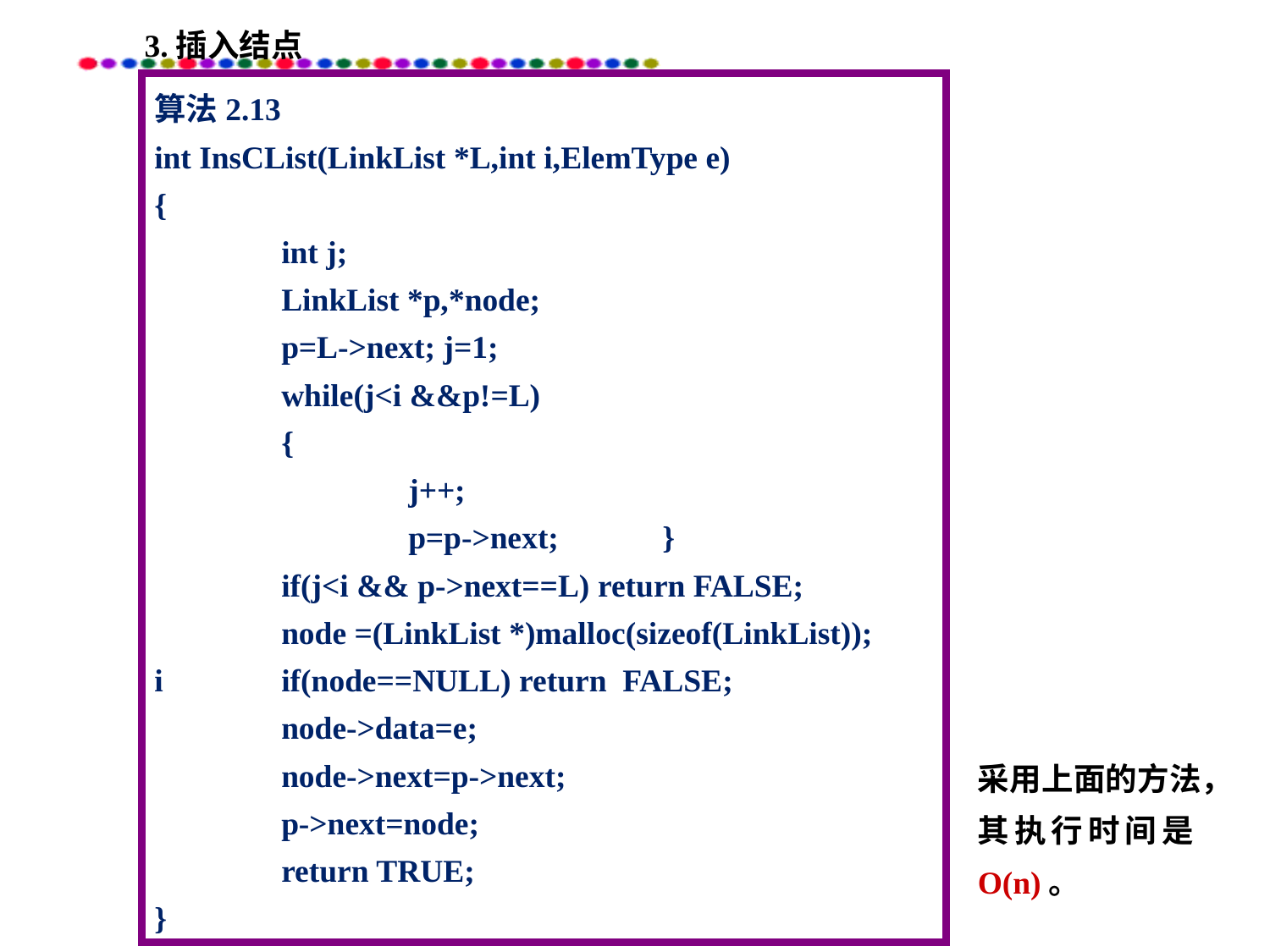

3.插入结点
算法2.13
int InsCList(LinkList *L,int i,ElemType e)
{
	int j;
	LinkList *p,*node;
	p=L->next; j=1;
	while(j<i &&p!=L)
	{
		j++;
		p=p->next;	}
	if(j<i && p->next==L) return FALSE;
	node =(LinkList *)malloc(sizeof(LinkList));
i	if(node==NULL) return  FALSE;
	node->data=e;
	node->next=p->next;
	p->next=node;
	return TRUE;
}
采用上面的方法，其执行时间是O(n)。